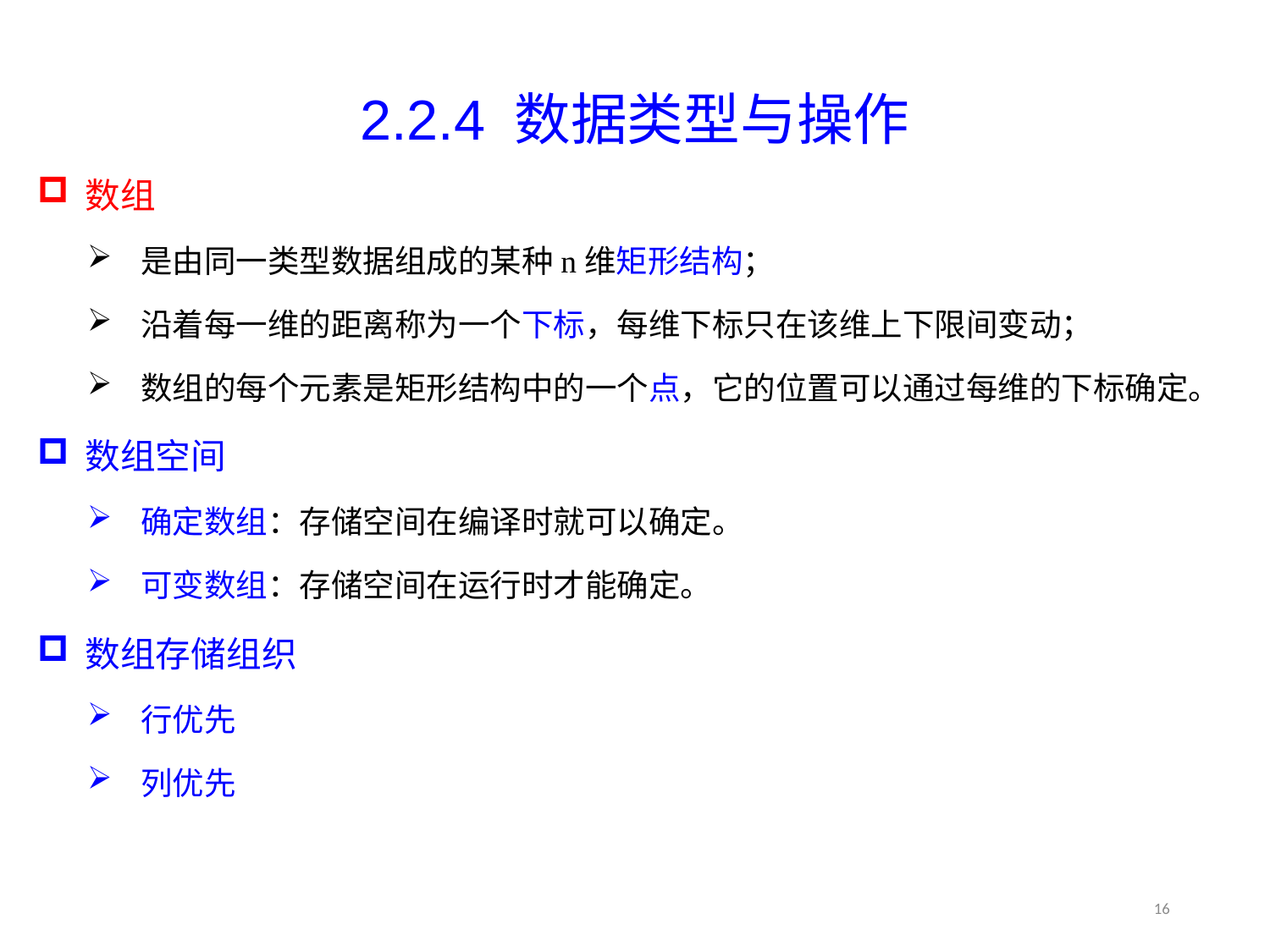

2.2 高级语言的一般特性
2.2.4 数据类型与操作
数组
是由同一类型数据组成的某种n维矩形结构；
沿着每一维的距离称为一个下标，每维下标只在该维上下限间变动；
数组的每个元素是矩形结构中的一个点，它的位置可以通过每维的下标确定。
数组空间
确定数组：存储空间在编译时就可以确定。
可变数组：存储空间在运行时才能确定。
数组存储组织
行优先
列优先
16